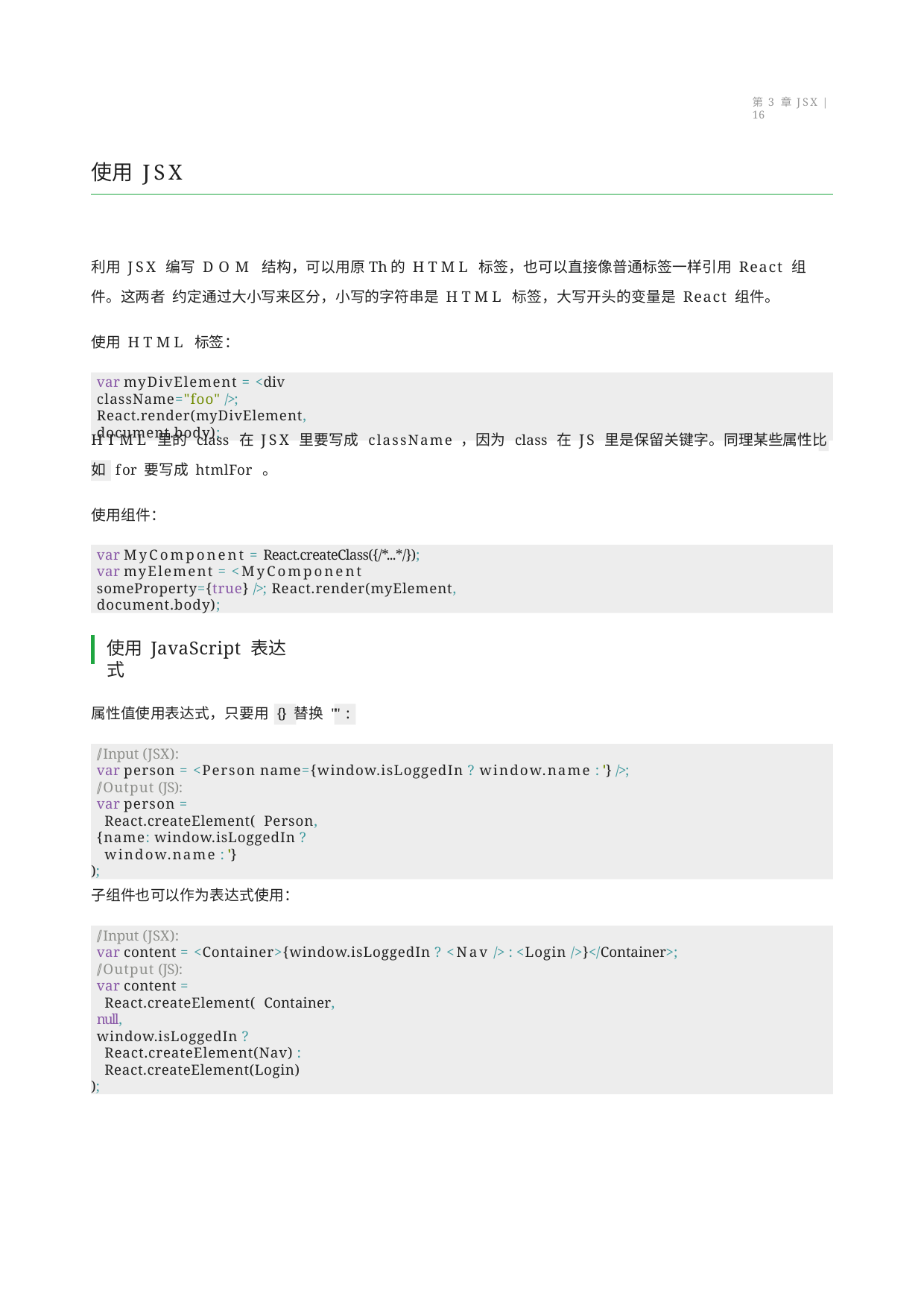

第 3 章 JSX | 16
使用 JSX

利用 JSX 编写 DOM 结构，可以用原Th的 HTML 标签，也可以直接像普通标签一样引用 React 组件。这两者  约定通过大小写来区分，小写的字符串是 HTML 标签，大写开头的变量是 React 组件。

使用 HTML 标签：
var myDivElement = <div className="foo" />;  React.render(myDivElement, document.body);
HTML 里的 class 在 JSX 里要写成 className ，因为 class 在 JS 里是保留关键字。同理某些属性比如 f  or 要写成 htmlFor 。

使用组件：

var MyComponent = React.createClass({/*...*/});
var myElement = <MyComponent someProperty={true} />;  React.render(myElement, document.body);

使用 JavaScript 表达式

属性值使用表达式，只要用 {}  替换 "" :
// Input (JSX):
var person = <Person name={window.isLoggedIn ? window.name : ''} />;
// Output (JS):
var person = React.createElement(  Person,
{name: window.isLoggedIn ? window.name : ''}
);
子组件也可以作为表达式使用：
// Input (JSX):
var content = <Container>{window.isLoggedIn ? <Nav /> : <Login />}</Container>;
// Output (JS):
var content = React.createElement(  Container,
null,
window.isLoggedIn ? React.createElement(Nav) : React.createElement(Login)
);